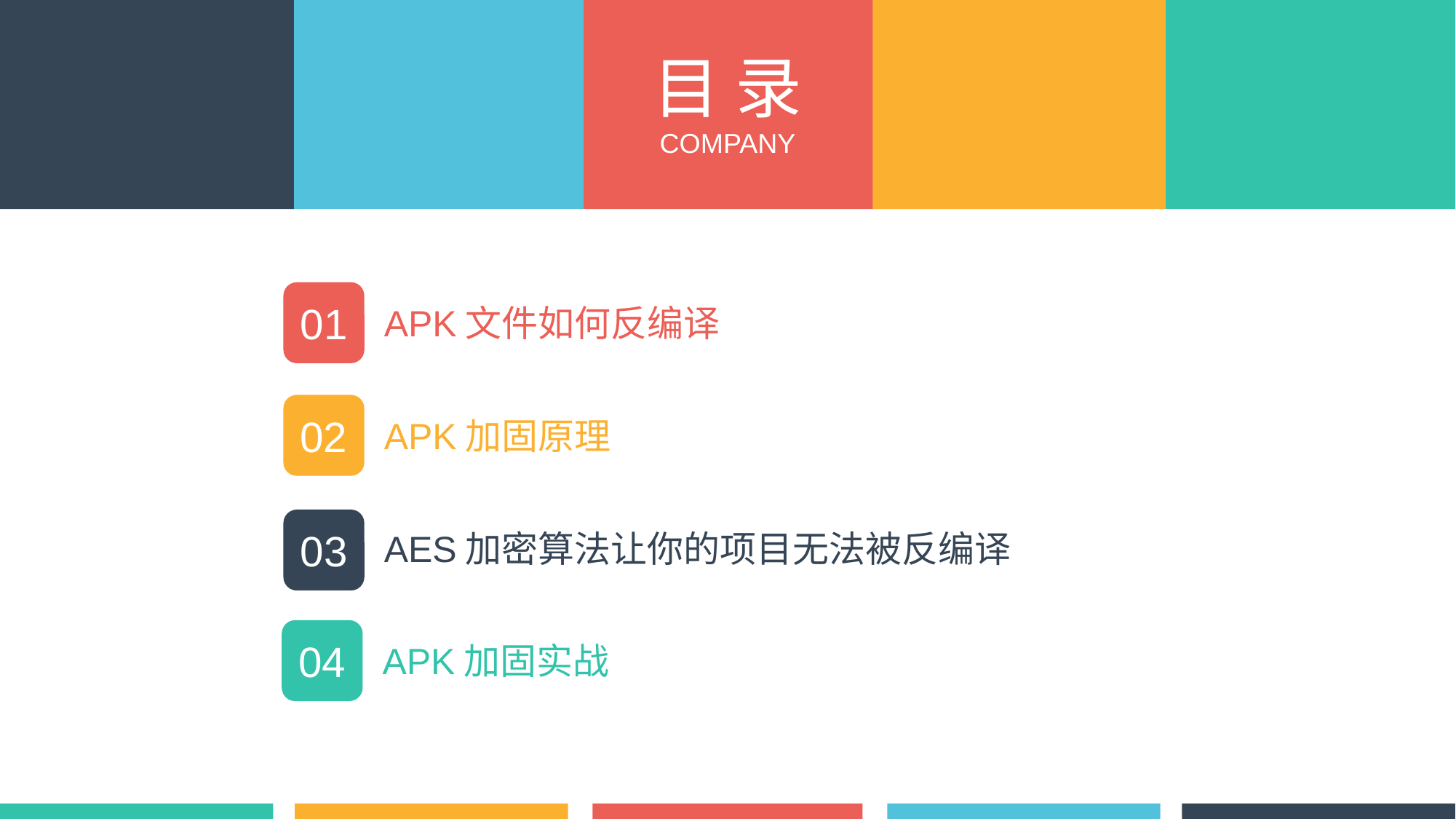

目 录
COMPANY
01
APK文件如何反编译
02
APK加固原理
03
AES加密算法让你的项目无法被反编译
04
APK加固实战